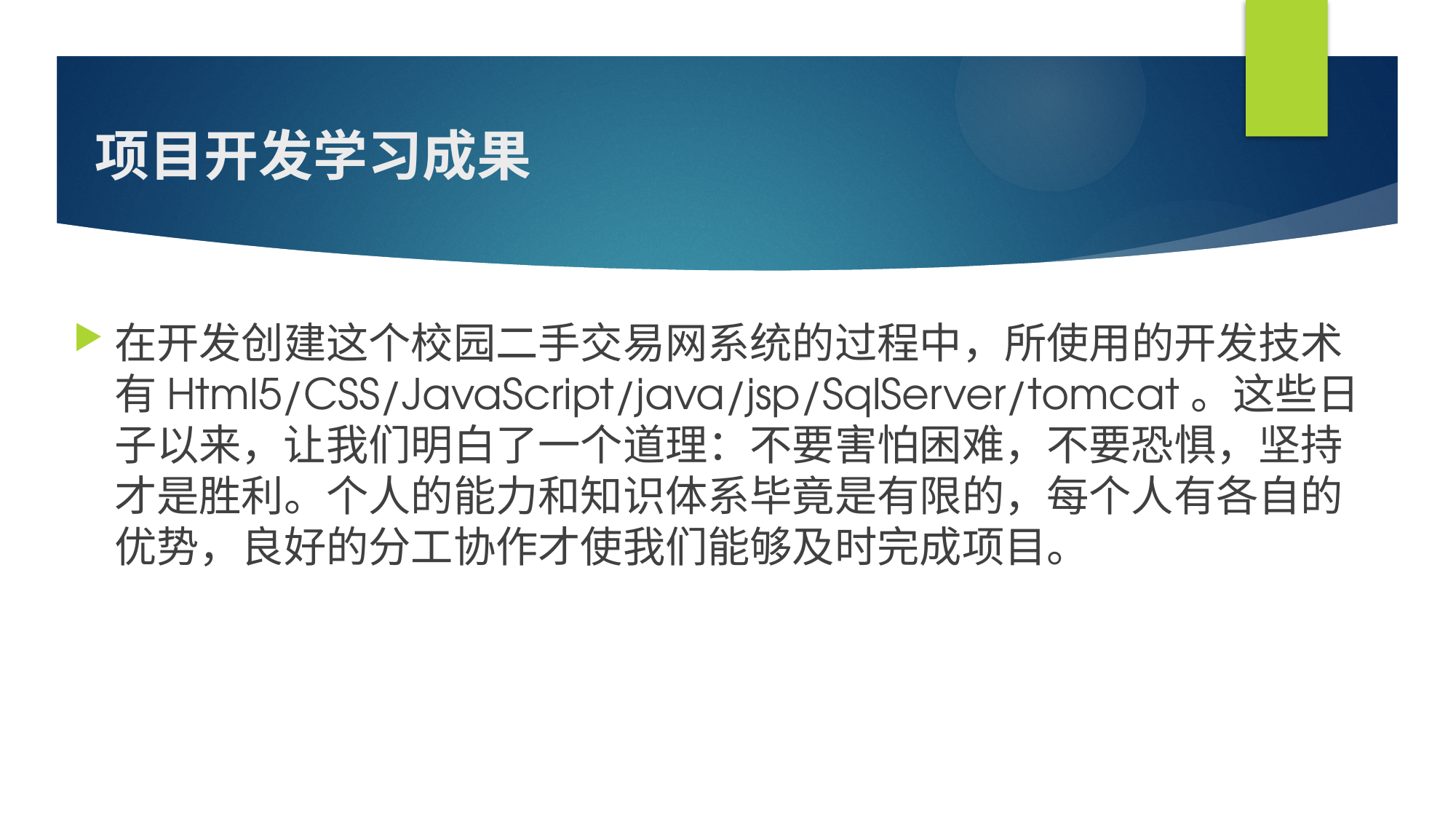

# 项目开发学习成果
在开发创建这个校园二手交易网系统的过程中，所使用的开发技术有Html5/CSS/JavaScript/java/jsp/SqlServer/tomcat。这些日子以来，让我们明白了一个道理：不要害怕困难，不要恐惧，坚持才是胜利。个人的能力和知识体系毕竟是有限的，每个人有各自的优势，良好的分工协作才使我们能够及时完成项目。